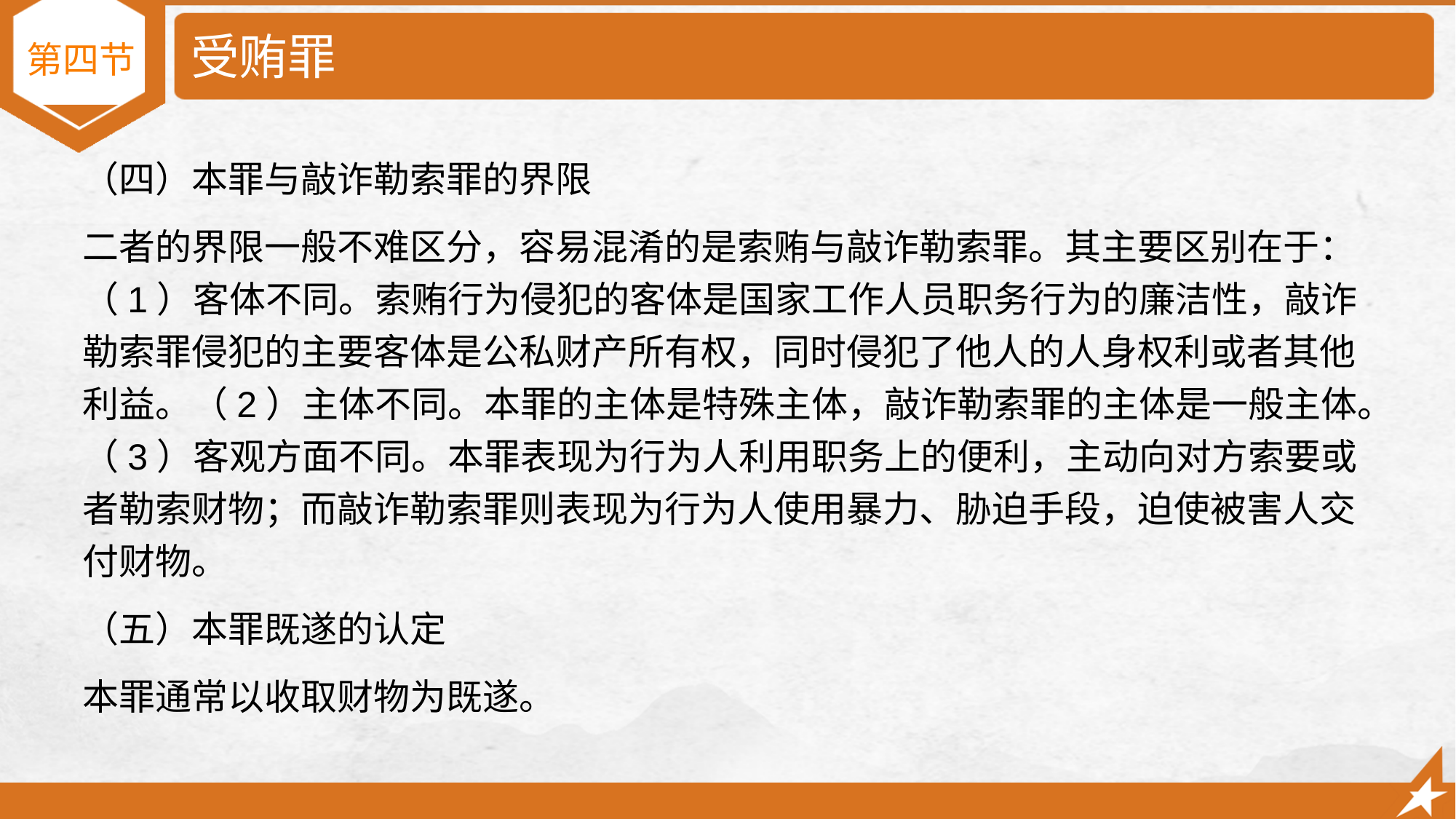

# 受贿罪
第四节
（四）本罪与敲诈勒索罪的界限
二者的界限一般不难区分，容易混淆的是索贿与敲诈勒索罪。其主要区别在于：（1）客体不同。索贿行为侵犯的客体是国家工作人员职务行为的廉洁性，敲诈勒索罪侵犯的主要客体是公私财产所有权，同时侵犯了他人的人身权利或者其他利益。（2）主体不同。本罪的主体是特殊主体，敲诈勒索罪的主体是一般主体。（3）客观方面不同。本罪表现为行为人利用职务上的便利，主动向对方索要或者勒索财物；而敲诈勒索罪则表现为行为人使用暴力、胁迫手段，迫使被害人交付财物。
（五）本罪既遂的认定
本罪通常以收取财物为既遂。